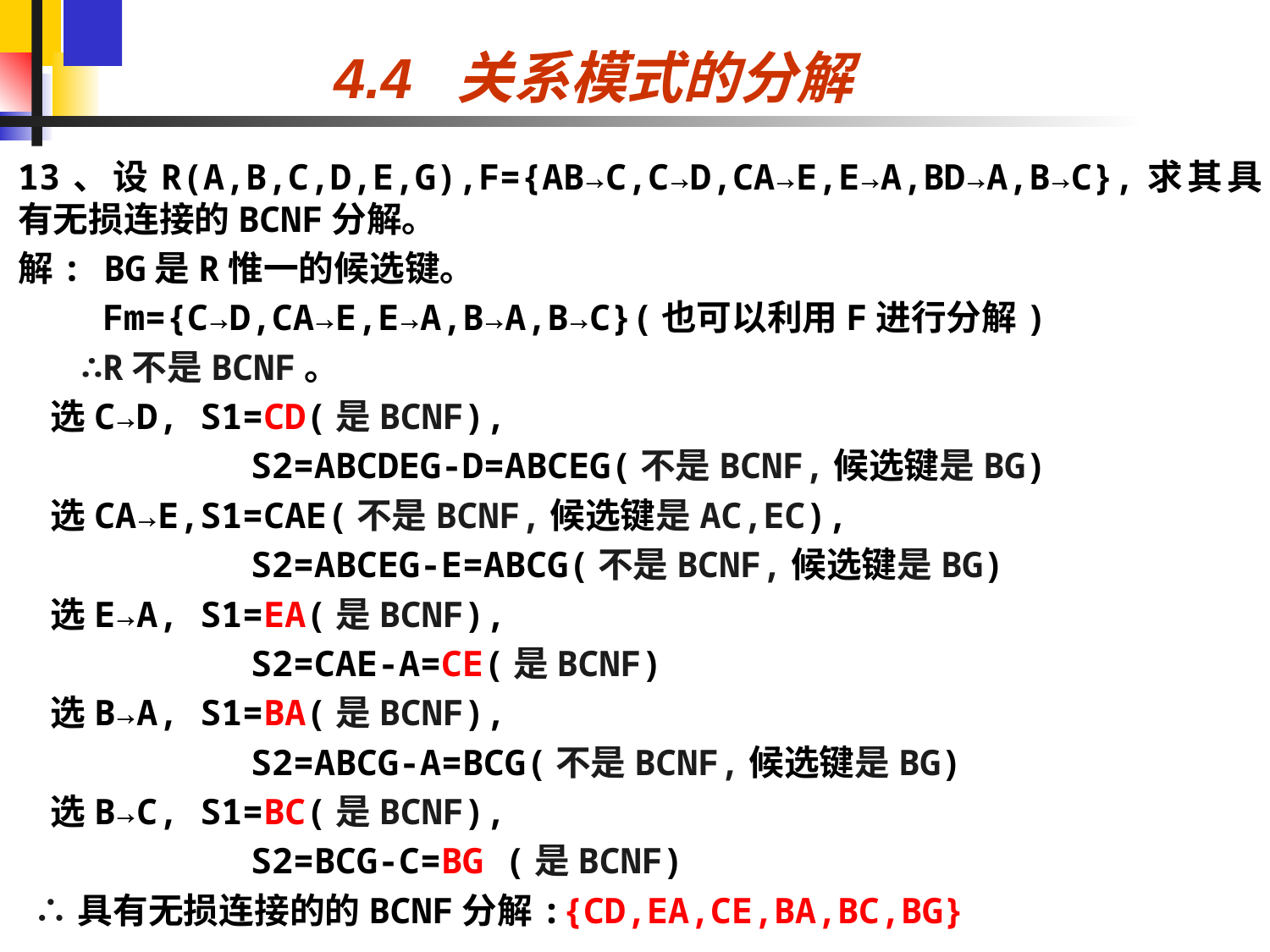

# 4.4  关系模式的分解
13、设R(A,B,C,D,E,G),F={AB→C,C→D,CA→E,E→A,BD→A,B→C},求其具有无损连接的BCNF分解。
解: BG是R惟一的候选键。
    Fm={C→D,CA→E,E→A,B→A,B→C}(也可以利用F进行分解)
   ∴R不是BCNF。
   选C→D, S1=CD(是BCNF),
           S2=ABCDEG-D=ABCEG(不是BCNF,候选键是BG)
   选CA→E,S1=CAE(不是BCNF,候选键是AC,EC),
           S2=ABCEG-E=ABCG(不是BCNF,候选键是BG)
   选E→A, S1=EA(是BCNF),
           S2=CAE-A=CE(是BCNF)
   选B→A, S1=BA(是BCNF),
           S2=ABCG-A=BCG(不是BCNF,候选键是BG)
   选B→C, S1=BC(是BCNF),
           S2=BCG-C=BG (是BCNF)
  ∴具有无损连接的的BCNF分解:{CD,EA,CE,BA,BC,BG}